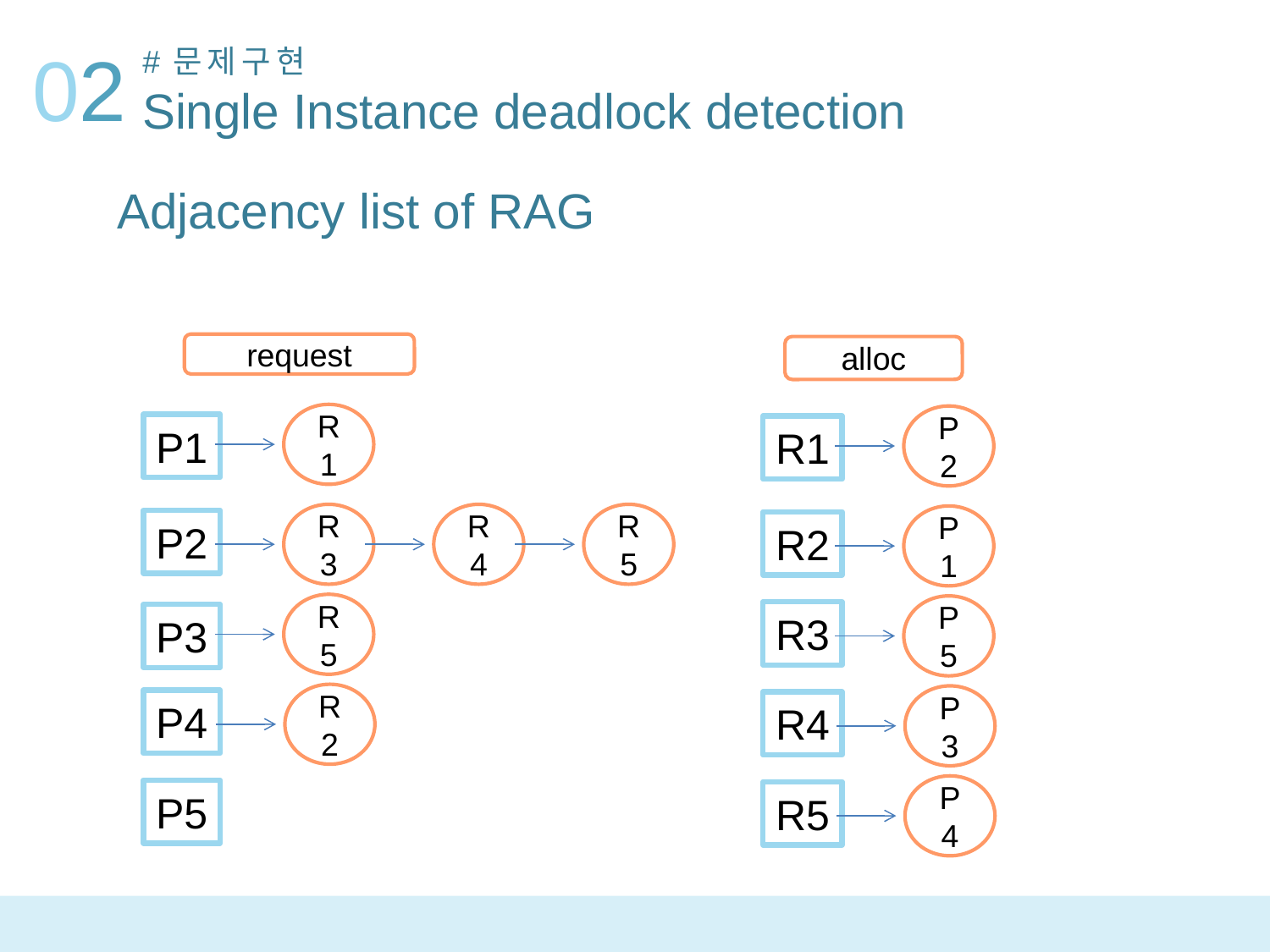

02
#문제구현
Single Instance deadlock detection
Adjacency list of RAG
request
R1
P1
R3
R4
R5
P2
R5
P3
R2
P4
P5
alloc
P2
R1
P1
R2
P5
R3
P3
R4
R5
P4